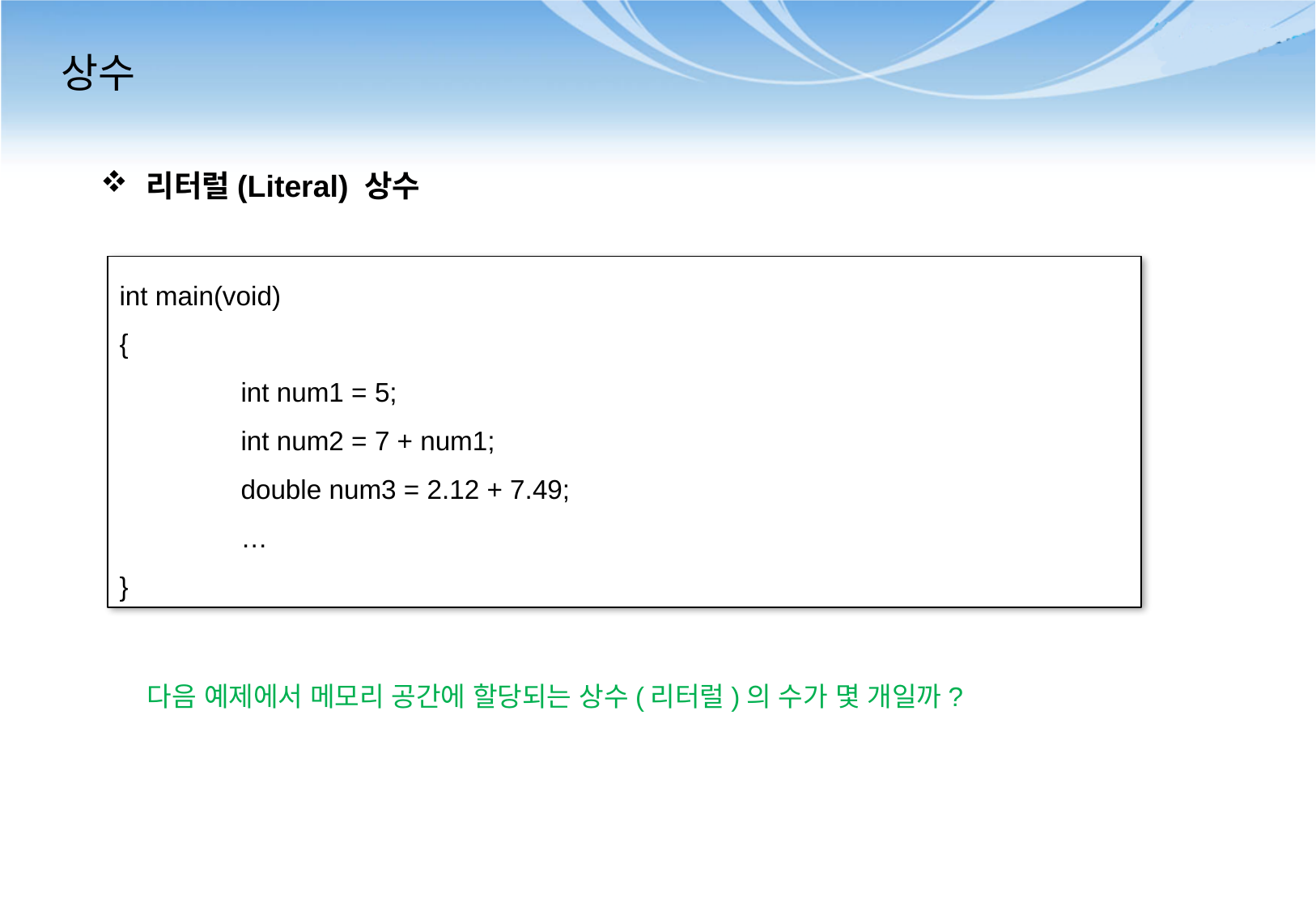

# 상수
리터럴(Literal) 상수
int main(void)
{
	int num1 = 5;
	int num2 = 7 + num1;
	double num3 = 2.12 + 7.49;
	…
}
다음 예제에서 메모리 공간에 할당되는 상수(리터럴)의 수가 몇 개일까?